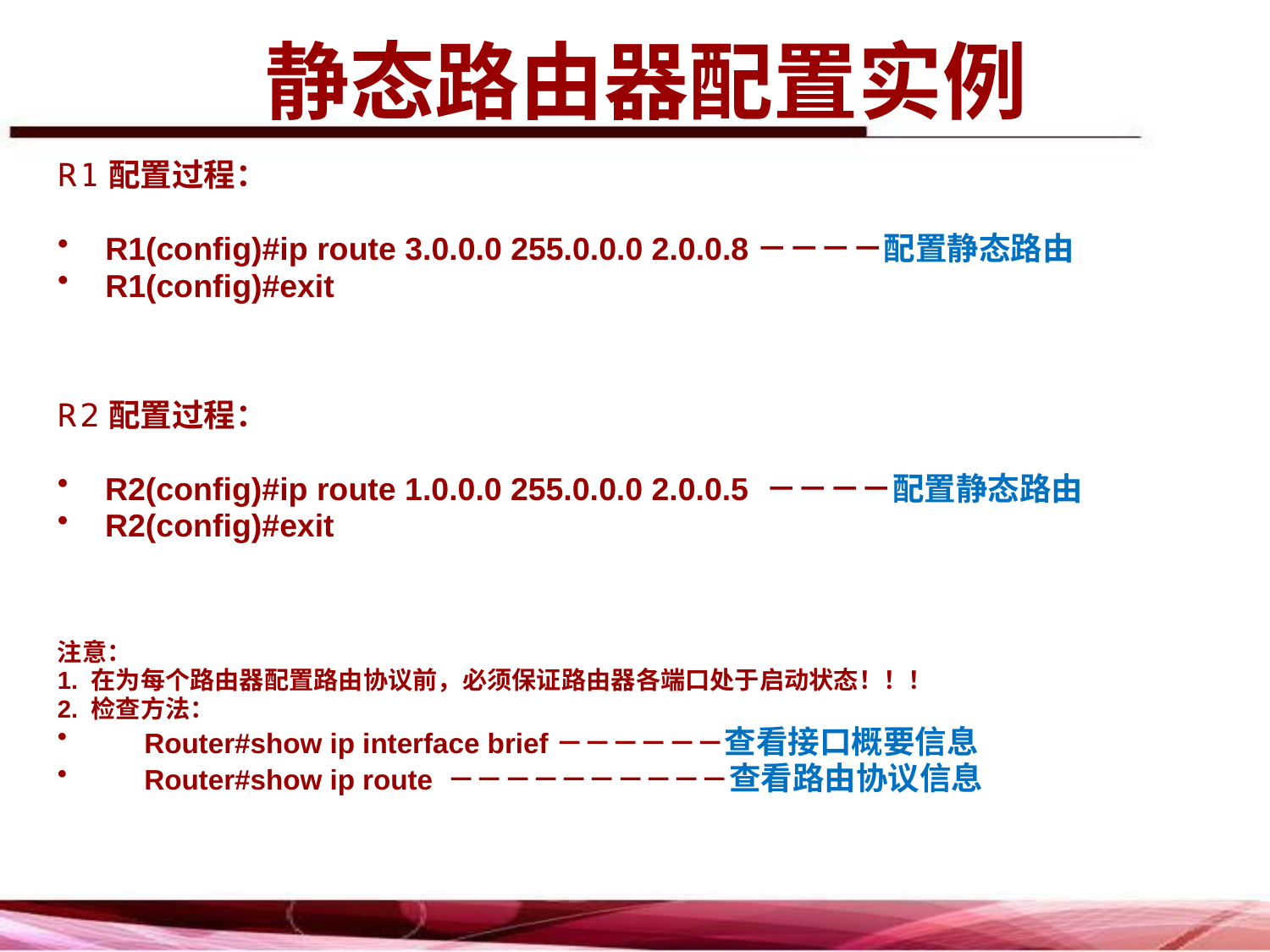

静态路由器配置实例
R1配置过程：

R1(config)#ip route 3.0.0.0 255.0.0.0 2.0.0.8－－－－配置静态路由
R1(config)#exit

R2配置过程：

R2(config)#ip route 1.0.0.0 255.0.0.0 2.0.0.5 －－－－配置静态路由
R2(config)#exit

注意：
1. 在为每个路由器配置路由协议前，必须保证路由器各端口处于启动状态！！！
2. 检查方法：
     Router#show ip interface brief－－－－－－查看接口概要信息
     Router#show ip route －－－－－－－－－－查看路由协议信息